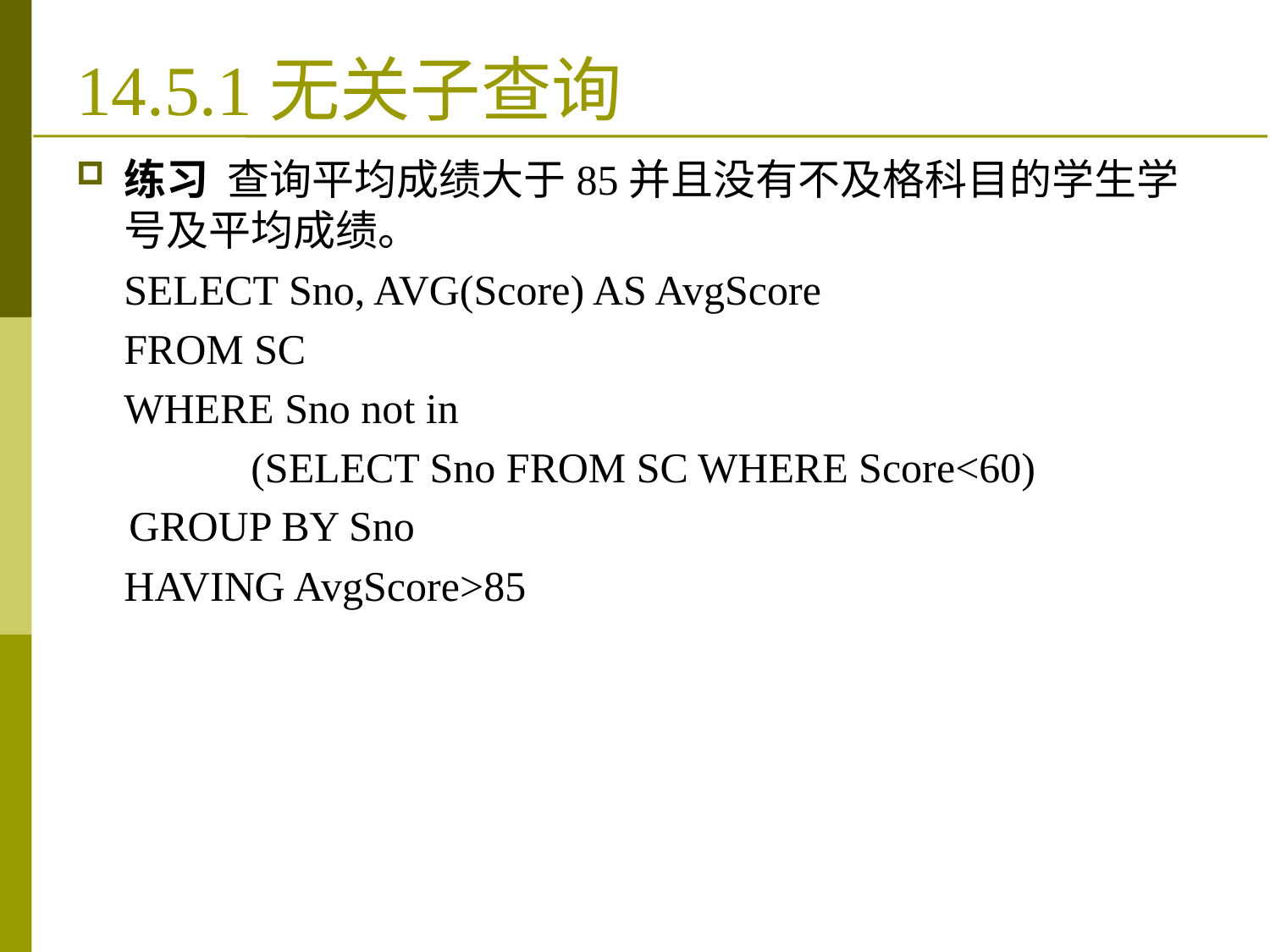

# 14.5.1无关子查询
练习  查询平均成绩大于85并且没有不及格科目的学生学号及平均成绩。
	SELECT Sno, AVG(Score) AS AvgScore
	FROM SC
	WHERE Sno not in
		(SELECT Sno FROM SC WHERE Score<60)
     GROUP BY Sno
	HAVING AvgScore>85